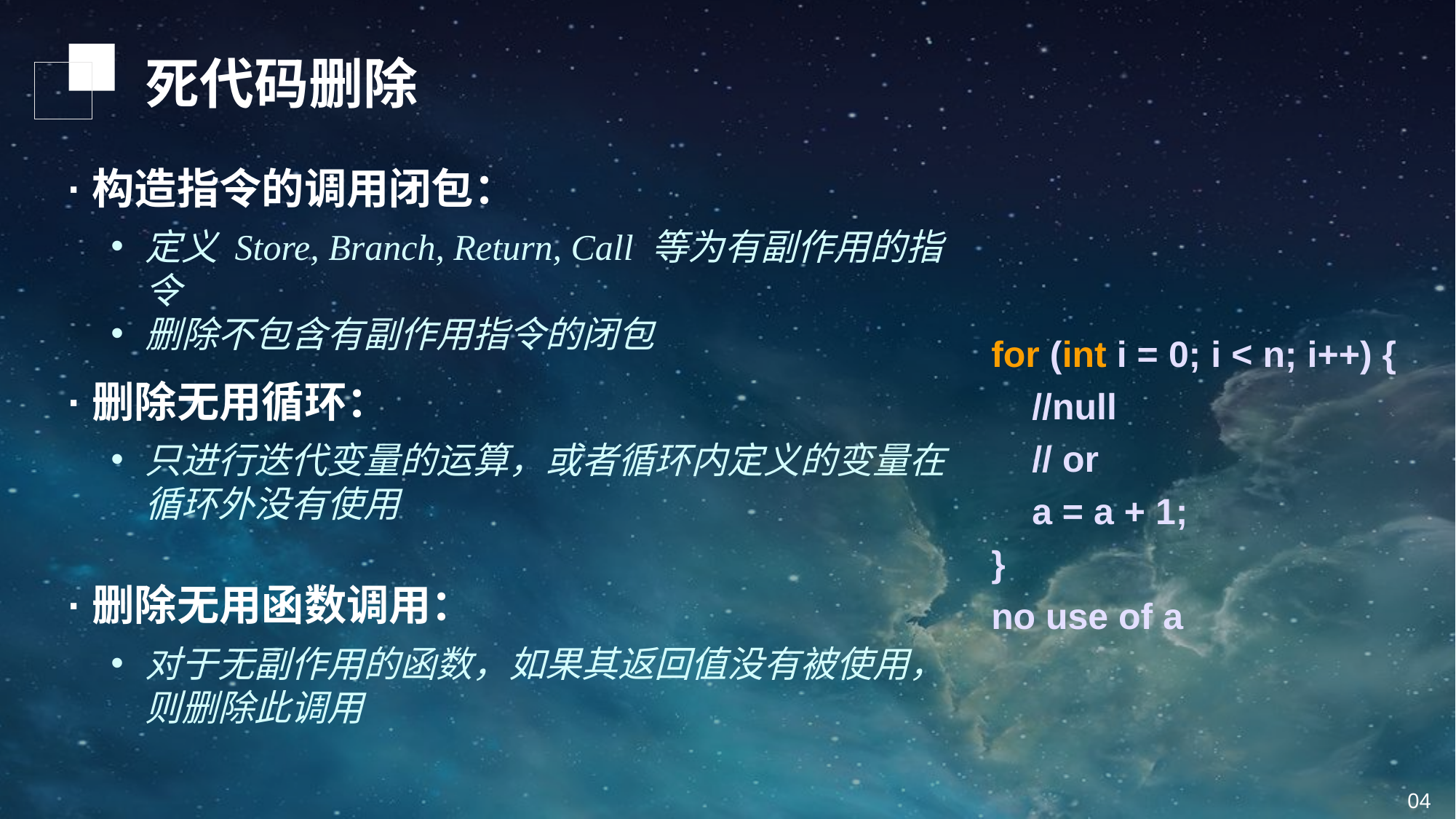

死代码删除

·构造指令的调用闭包：
定义 Store, Branch, Return, Call 等为有副作用的指令
删除不包含有副作用指令的闭包
for (int i = 0; i < n; i++) {
    //null
    // or
    a = a + 1;
}
no use of a
·删除无用循环：
只进行迭代变量的运算，或者循环内定义的变量在循环外没有使用
·删除无用函数调用：
对于无副作用的函数，如果其返回值没有被使用，则删除此调用
04